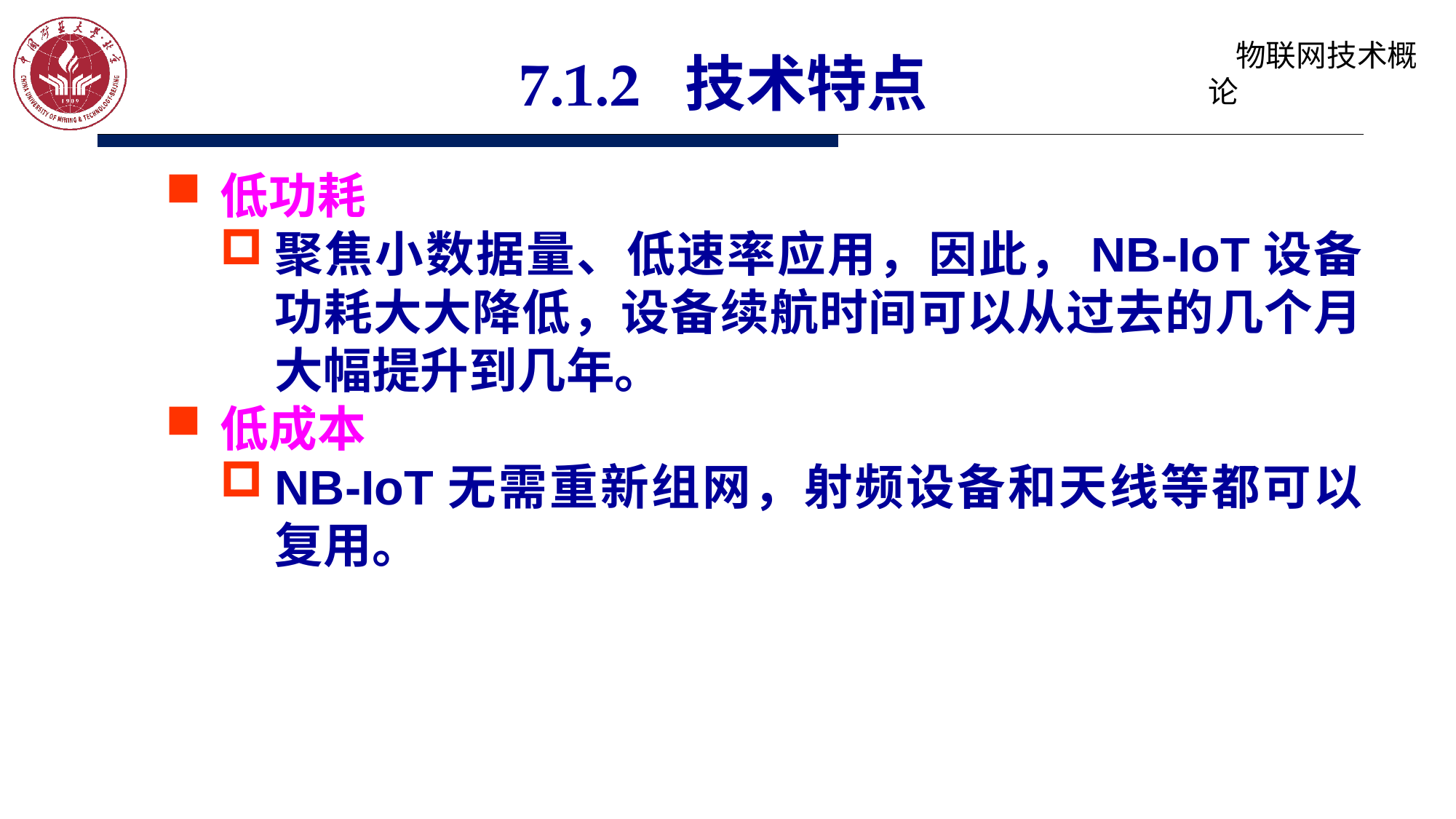

# 7.1.2  技术特点
低功耗
聚焦小数据量、低速率应用，因此，NB-IoT设备功耗大大降低，设备续航时间可以从过去的几个月大幅提升到几年。
低成本
NB-IoT无需重新组网，射频设备和天线等都可以复用。